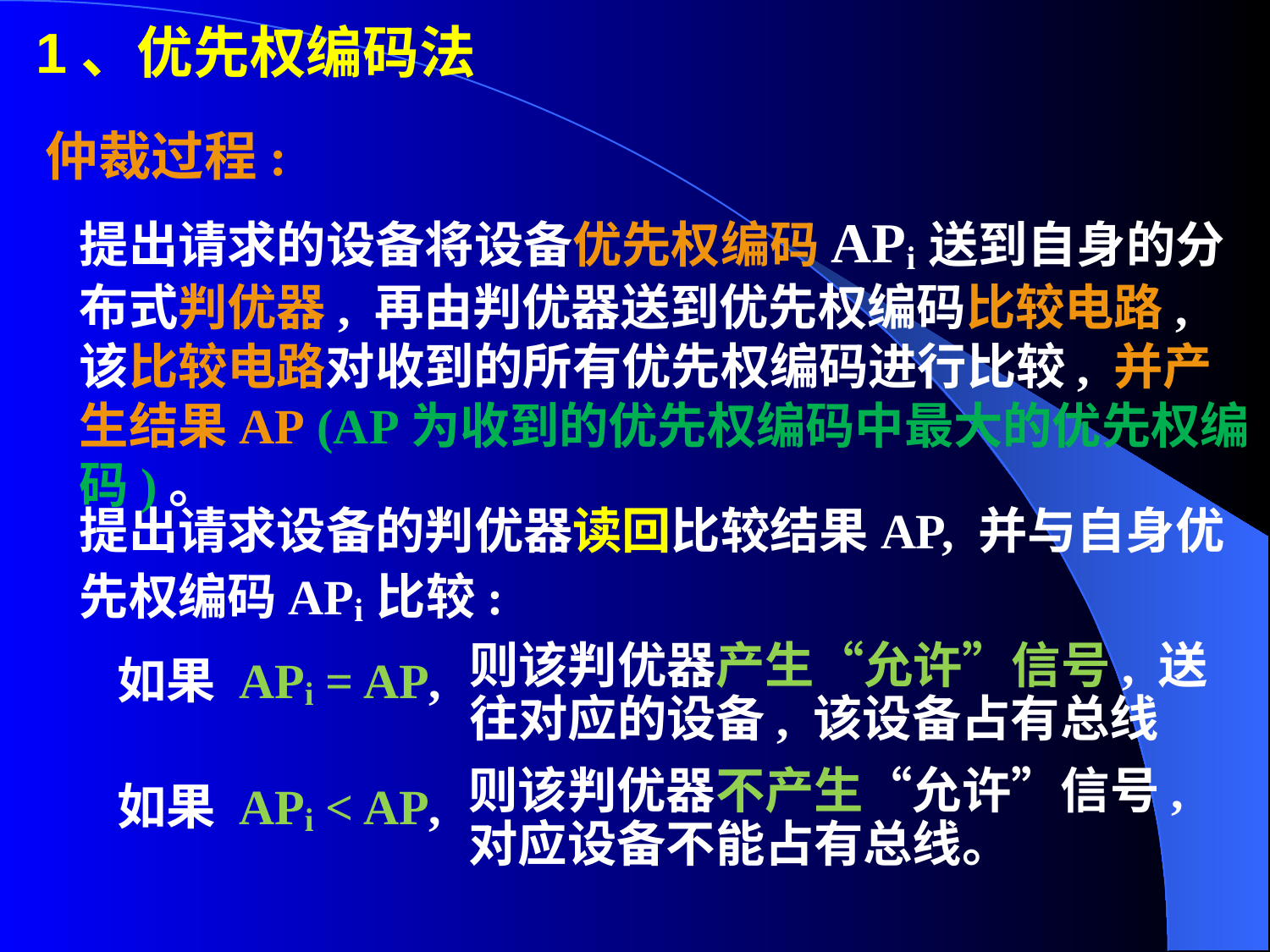

1、优先权编码法
仲裁过程:
提出请求的设备将设备优先权编码APi送到自身的分布式判优器, 再由判优器送到优先权编码比较电路, 该比较电路对收到的所有优先权编码进行比较, 并产生结果AP (AP为收到的优先权编码中最大的优先权编码)。
提出请求设备的判优器读回比较结果AP, 并与自身优先权编码APi比较:
则该判优器产生“允许”信号, 送往对应的设备, 该设备占有总线
如果 APi = AP,
则该判优器不产生“允许”信号, 对应设备不能占有总线。
如果 APi < AP,
16